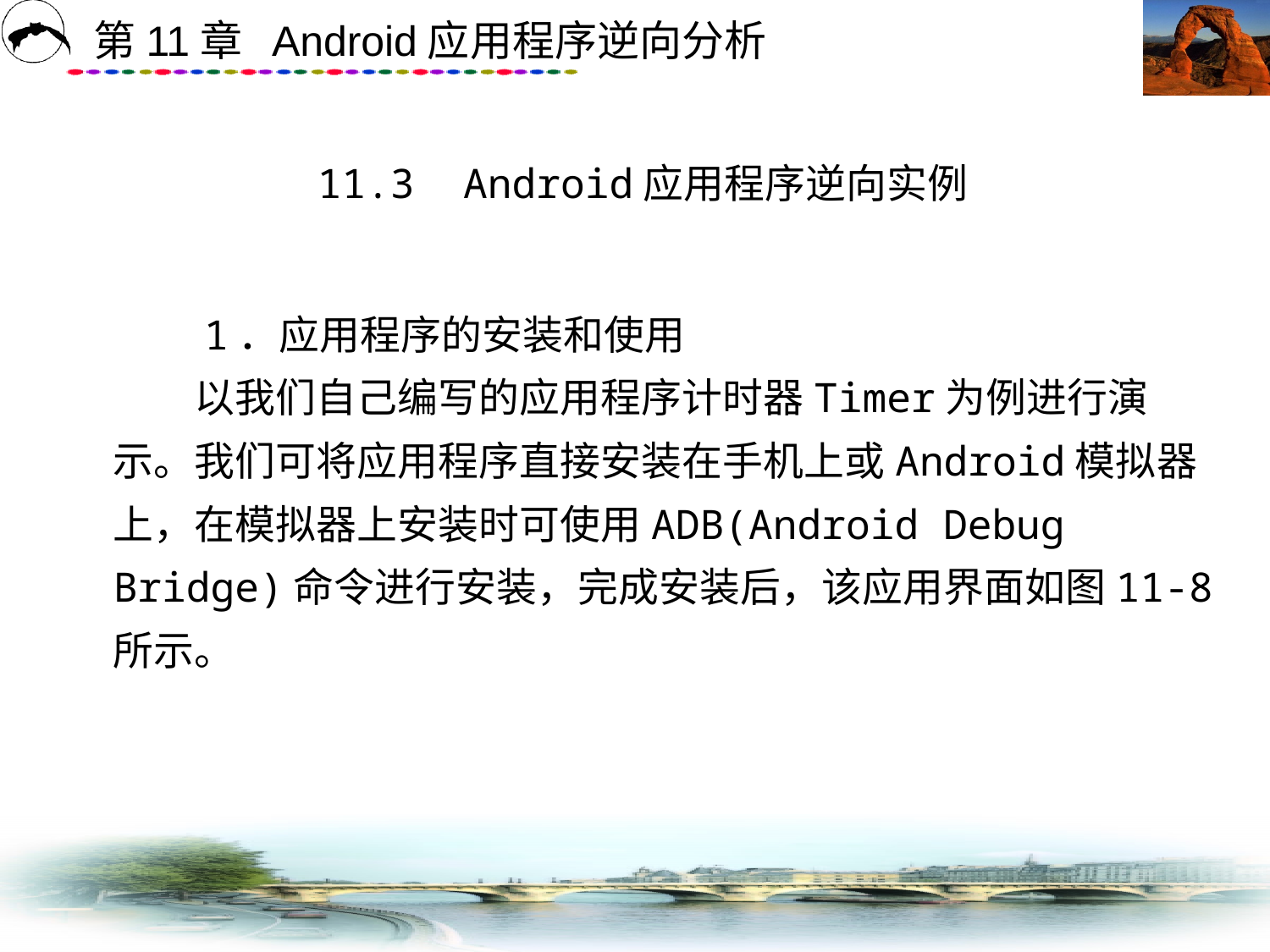

# 11.3  Android应用程序逆向实例
　　1．应用程序的安装和使用
　　以我们自己编写的应用程序计时器Timer为例进行演示。我们可将应用程序直接安装在手机上或Android模拟器上，在模拟器上安装时可使用ADB(Android Debug Bridge)命令进行安装，完成安装后，该应用界面如图11-8所示。